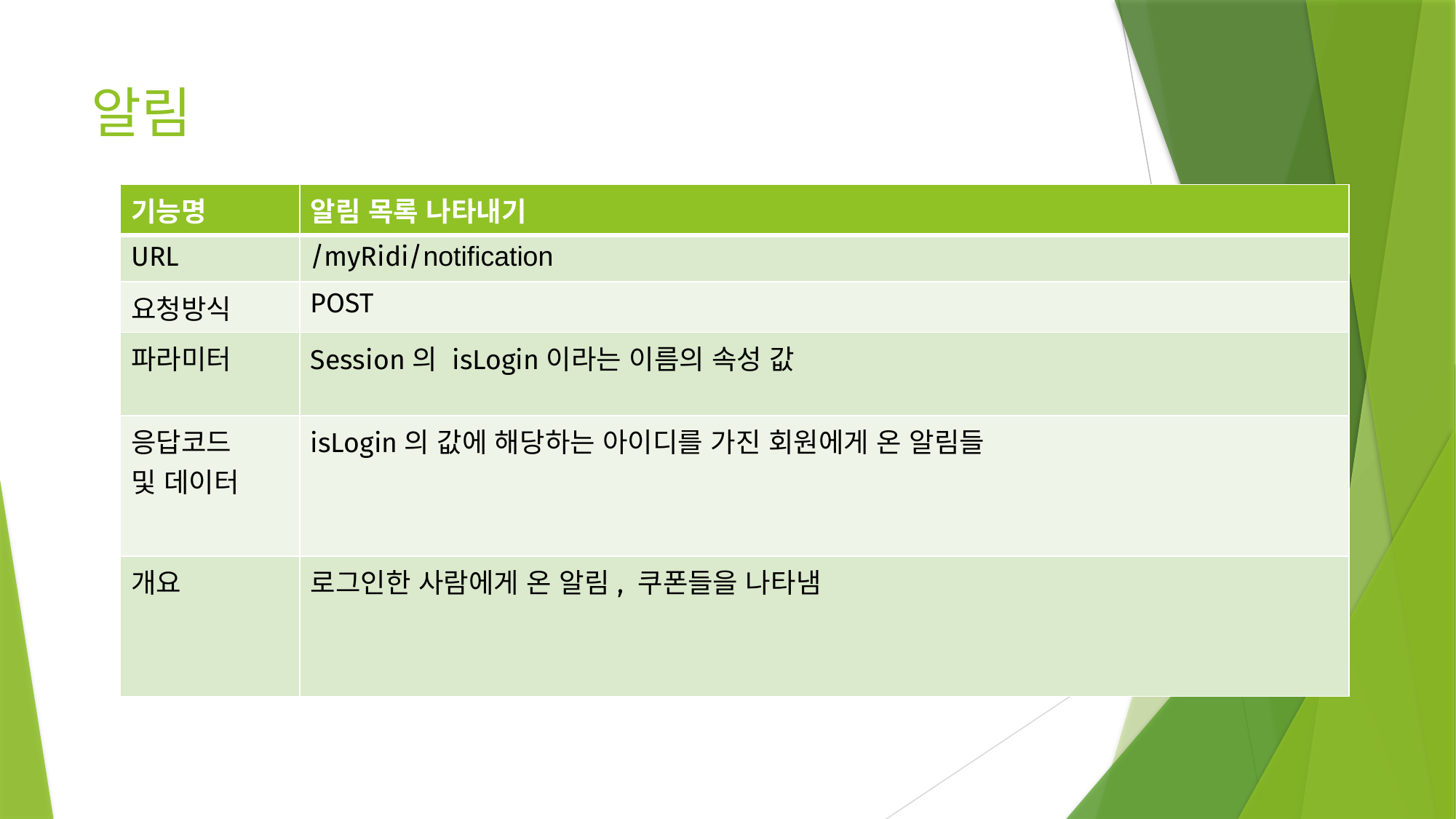

알림
| 기능명 | 알림 목록 나타내기 |
| --- | --- |
| URL | /myRidi/notification |
| 요청방식 | POST |
| 파라미터 | Session의 isLogin이라는 이름의 속성 값 |
| 응답코드 및 데이터 | isLogin의 값에 해당하는 아이디를 가진 회원에게 온 알림들 |
| 개요 | 로그인한 사람에게 온 알림, 쿠폰들을 나타냄 |